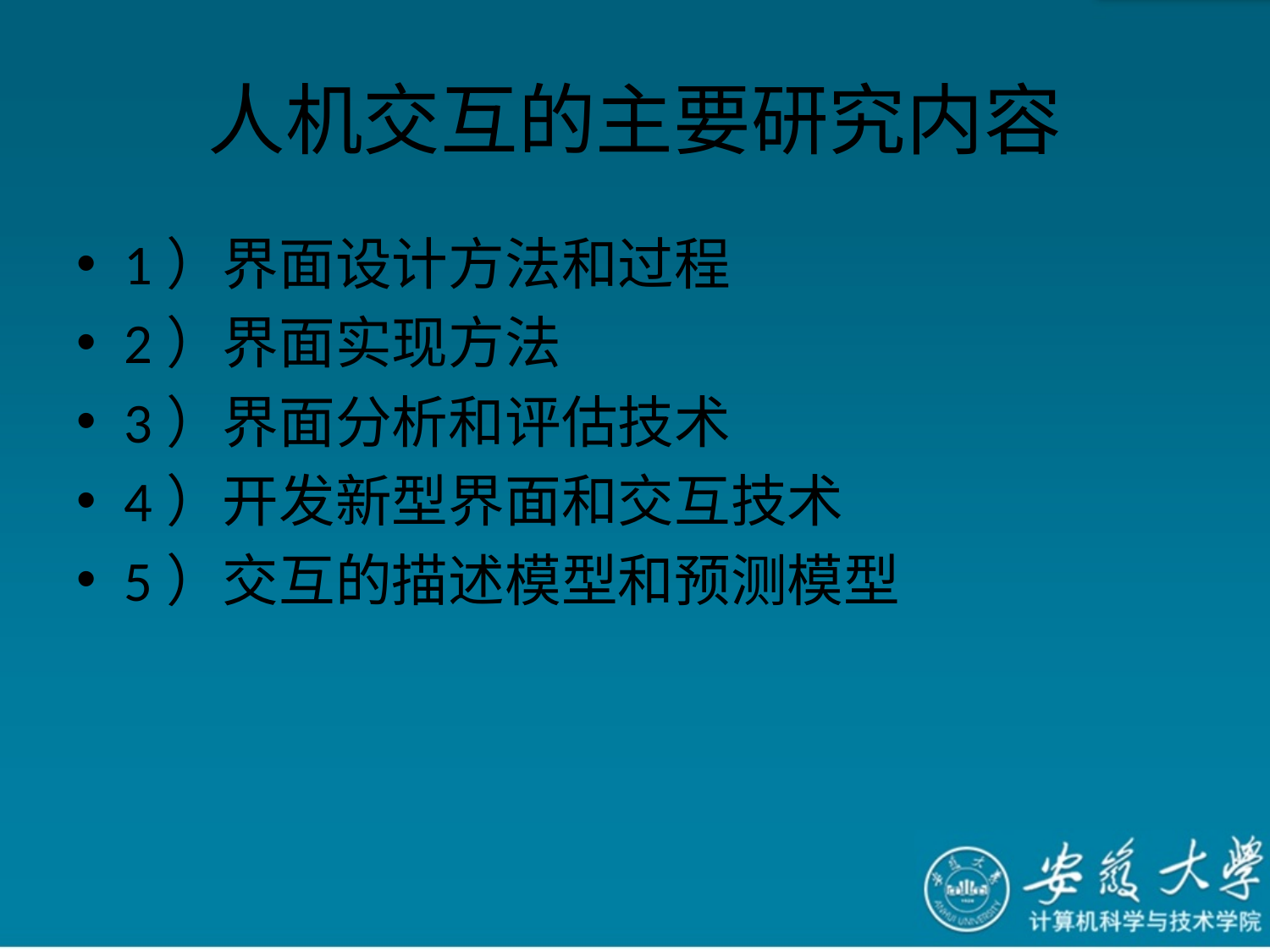

# 人机交互的主要研究内容
1）界面设计方法和过程
2）界面实现方法
3）界面分析和评估技术
4）开发新型界面和交互技术
5）交互的描述模型和预测模型